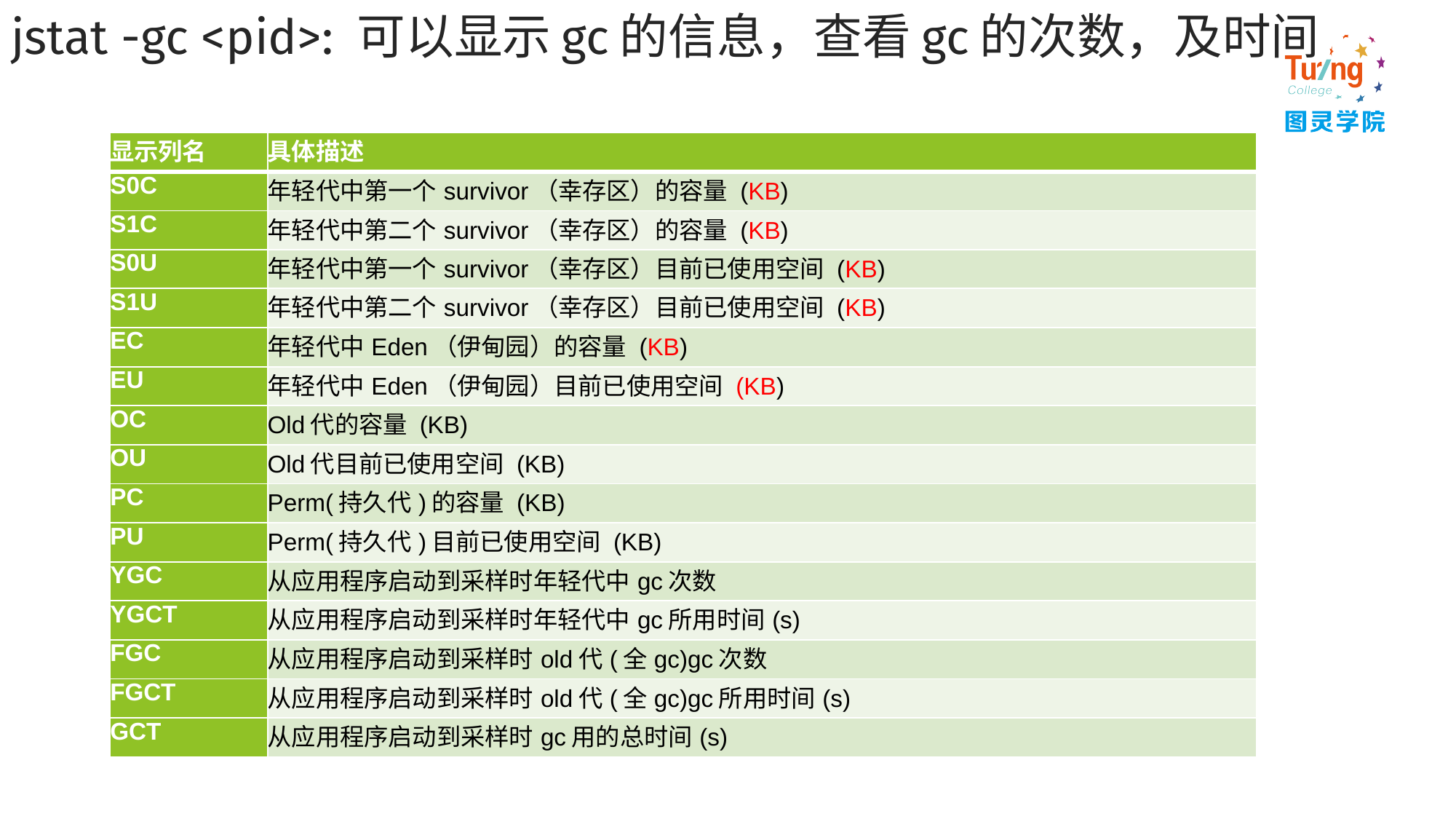

# jstat -gc <pid>: 可以显示gc的信息，查看gc的次数，及时间
| 显示列名 | 具体描述 |
| --- | --- |
| S0C | 年轻代中第一个survivor（幸存区）的容量 (KB) |
| S1C | 年轻代中第二个survivor（幸存区）的容量 (KB) |
| S0U | 年轻代中第一个survivor（幸存区）目前已使用空间 (KB) |
| S1U | 年轻代中第二个survivor（幸存区）目前已使用空间 (KB) |
| EC | 年轻代中Eden（伊甸园）的容量 (KB) |
| EU | 年轻代中Eden（伊甸园）目前已使用空间 (KB) |
| OC | Old代的容量 (KB) |
| OU | Old代目前已使用空间 (KB) |
| PC | Perm(持久代)的容量 (KB) |
| PU | Perm(持久代)目前已使用空间 (KB) |
| YGC | 从应用程序启动到采样时年轻代中gc次数 |
| YGCT | 从应用程序启动到采样时年轻代中gc所用时间(s) |
| FGC | 从应用程序启动到采样时old代(全gc)gc次数 |
| FGCT | 从应用程序启动到采样时old代(全gc)gc所用时间(s) |
| GCT | 从应用程序启动到采样时gc用的总时间(s) |